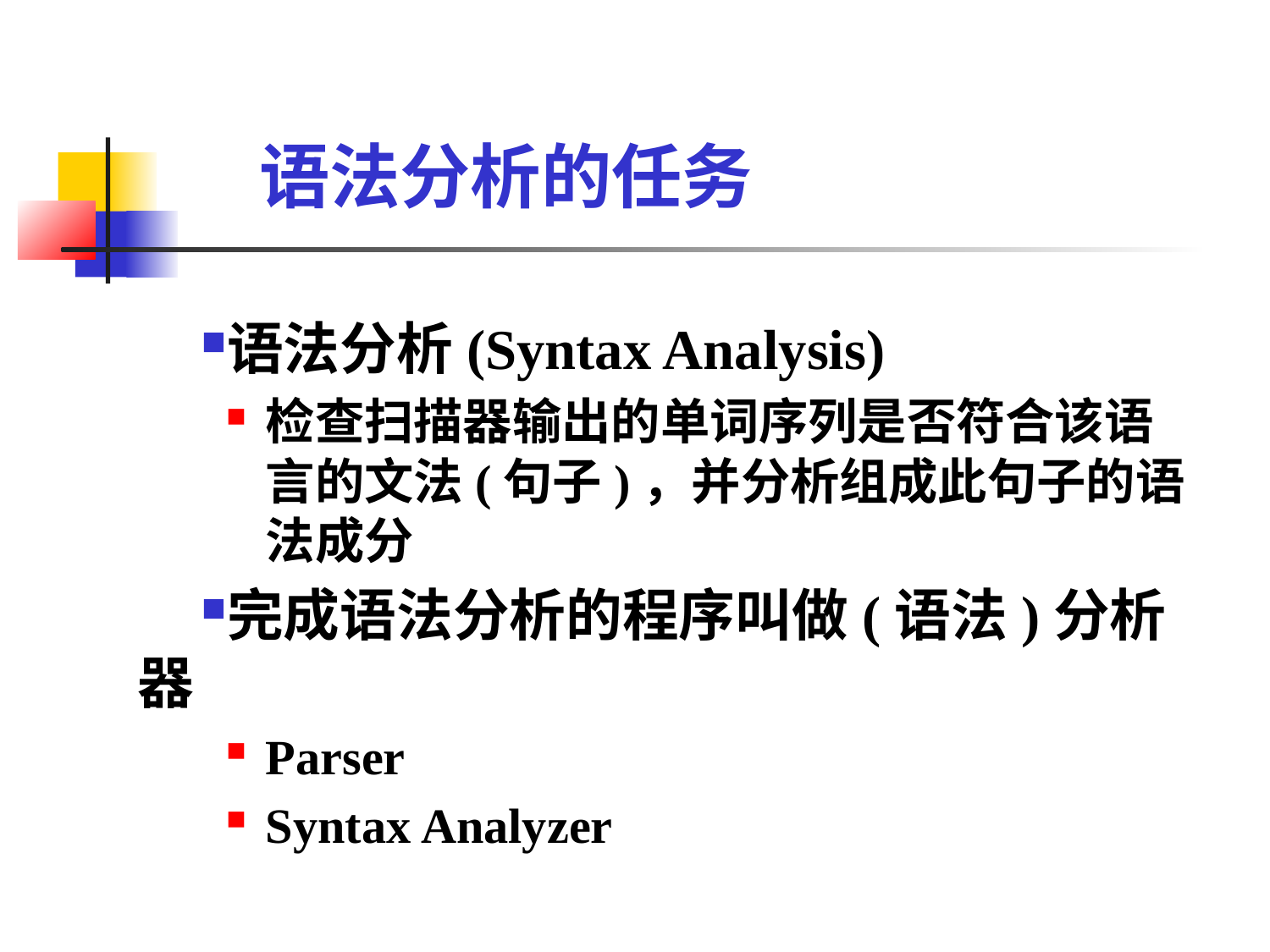

语法分析的任务
语法分析(Syntax Analysis)
检查扫描器输出的单词序列是否符合该语言的文法(句子)，并分析组成此句子的语法成分
完成语法分析的程序叫做(语法)分析器
Parser
Syntax Analyzer